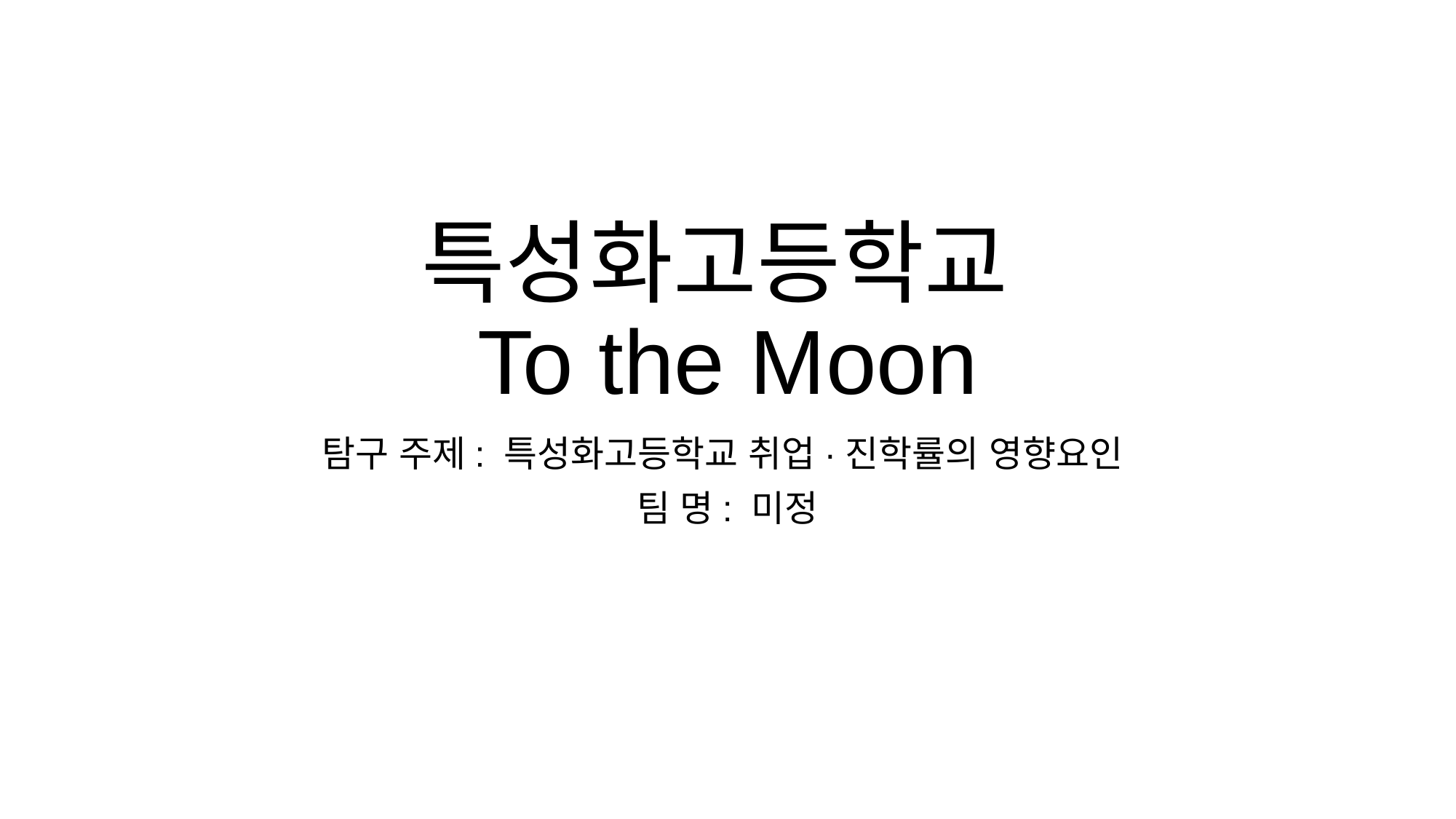

# 특성화고등학교 To the Moon
탐구 주제: 특성화고등학교 취업·진학률의 영향요인
팀 명: 미정